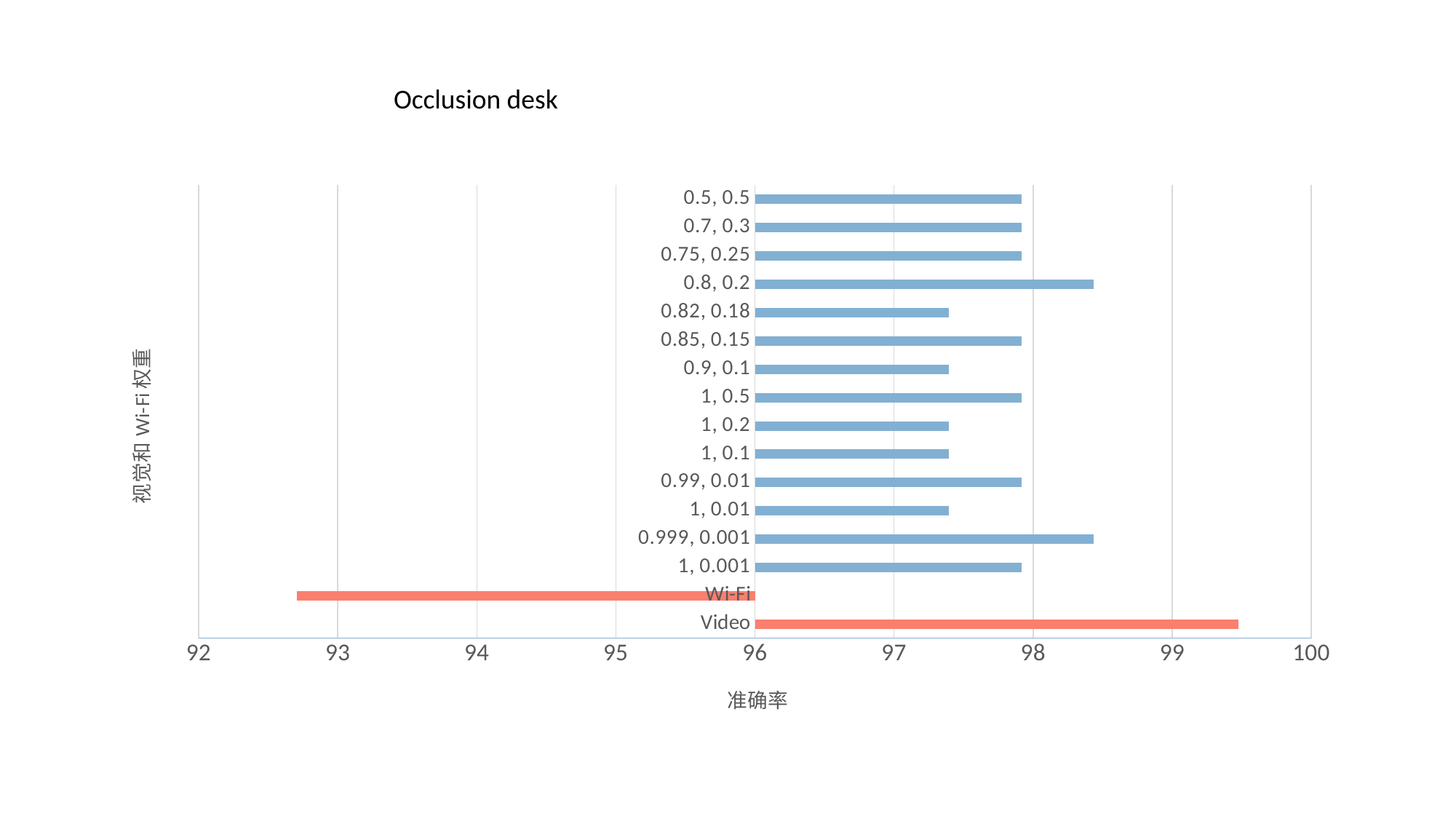

Occlusion desk

### Chart

| Category | 系列 3 |
|---|---|
| Video | 99.479 |
| Wi-Fi | 92.708 |
| 1, 0.001 | 97.917 |
| 0.999, 0.001 | 98.438 |
| 1, 0.01 | 97.396 |
| 0.99, 0.01 | 97.917 |
| 1, 0.1 | 97.396 |
| 1, 0.2 | 97.396 |
| 1, 0.5 | 97.917 |
| 0.9, 0.1 | 97.396 |
| 0.85, 0.15 | 97.917 |
| 0.82, 0.18 | 97.396 |
| 0.8, 0.2 | 98.438 |
| 0.75, 0.25 | 97.917 |
| 0.7, 0.3 | 97.917 |
| 0.5, 0.5 | 97.917 |